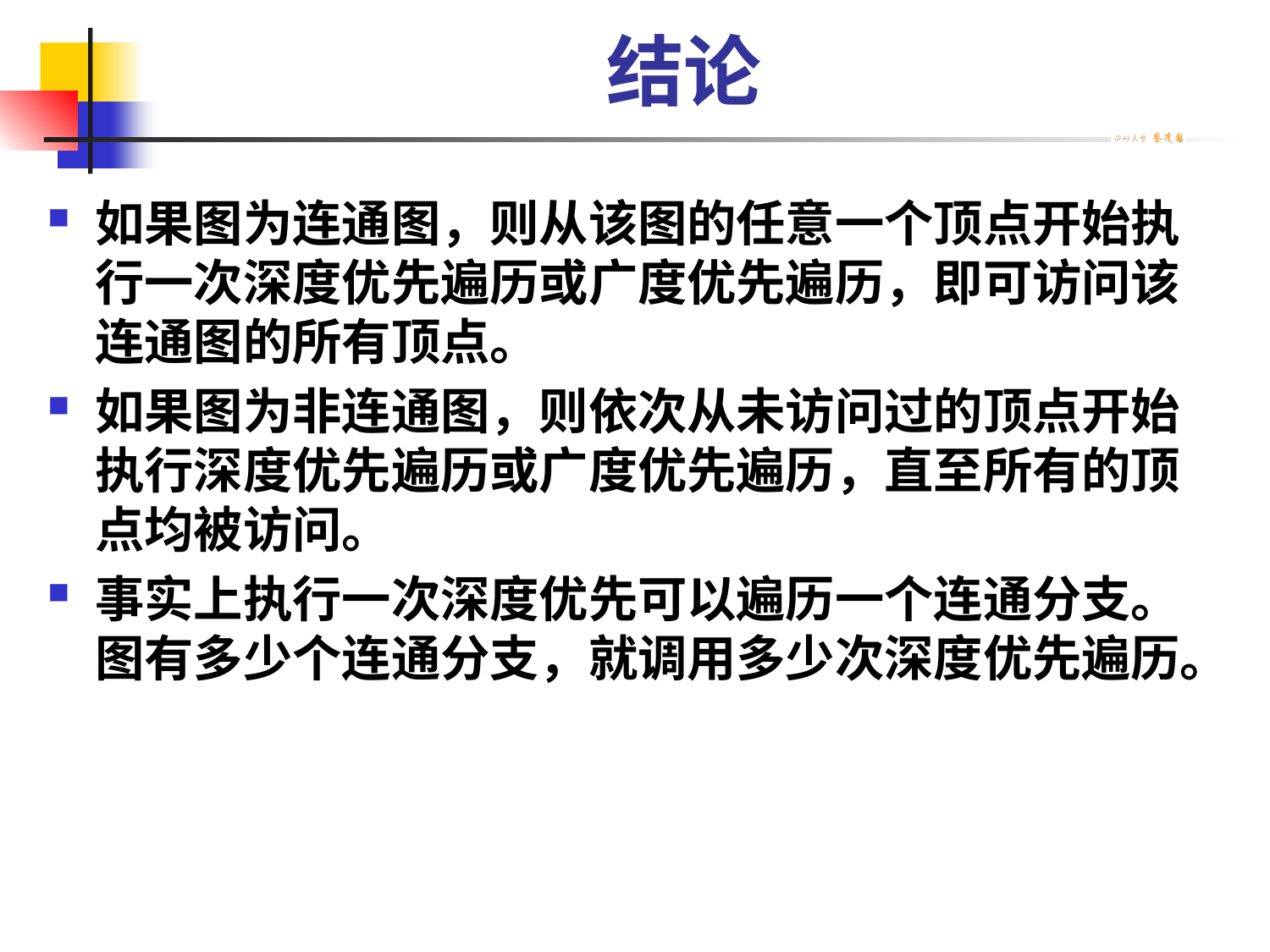

# 结论
如果图为连通图，则从该图的任意一个顶点开始执行一次深度优先遍历或广度优先遍历，即可访问该连通图的所有顶点。
如果图为非连通图，则依次从未访问过的顶点开始执行深度优先遍历或广度优先遍历，直至所有的顶点均被访问。
事实上执行一次深度优先可以遍历一个连通分支。图有多少个连通分支，就调用多少次深度优先遍历。